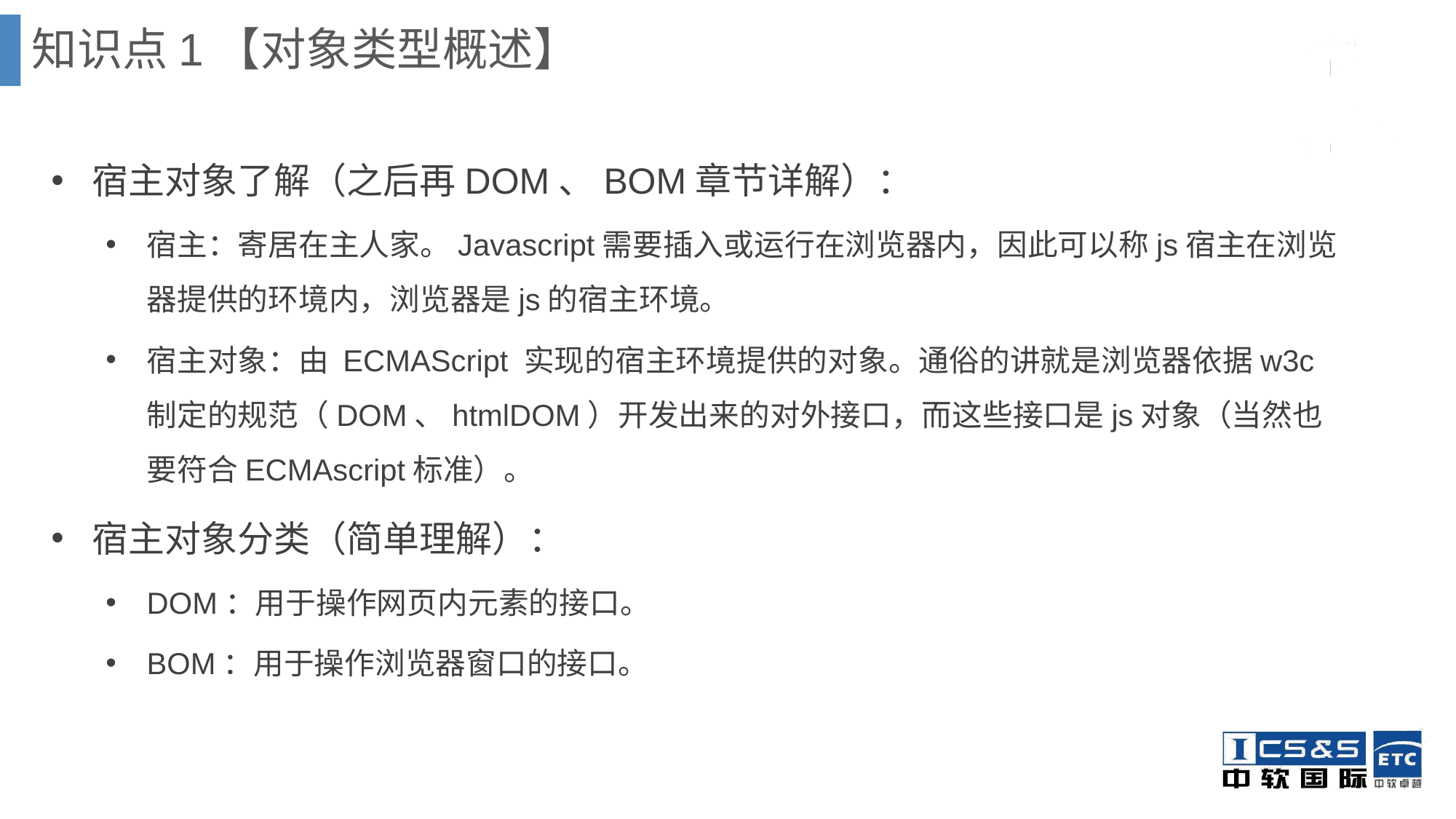

知识点1【对象类型概述】
宿主对象了解（之后再DOM、BOM章节详解）：
宿主：寄居在主人家。Javascript需要插入或运行在浏览器内，因此可以称js宿主在浏览器提供的环境内，浏览器是js的宿主环境。
宿主对象：由 ECMAScript 实现的宿主环境提供的对象。通俗的讲就是浏览器依据w3c制定的规范（DOM、htmlDOM）开发出来的对外接口，而这些接口是js对象（当然也要符合ECMAscript标准）。
宿主对象分类（简单理解）：
DOM：用于操作网页内元素的接口。
BOM：用于操作浏览器窗口的接口。